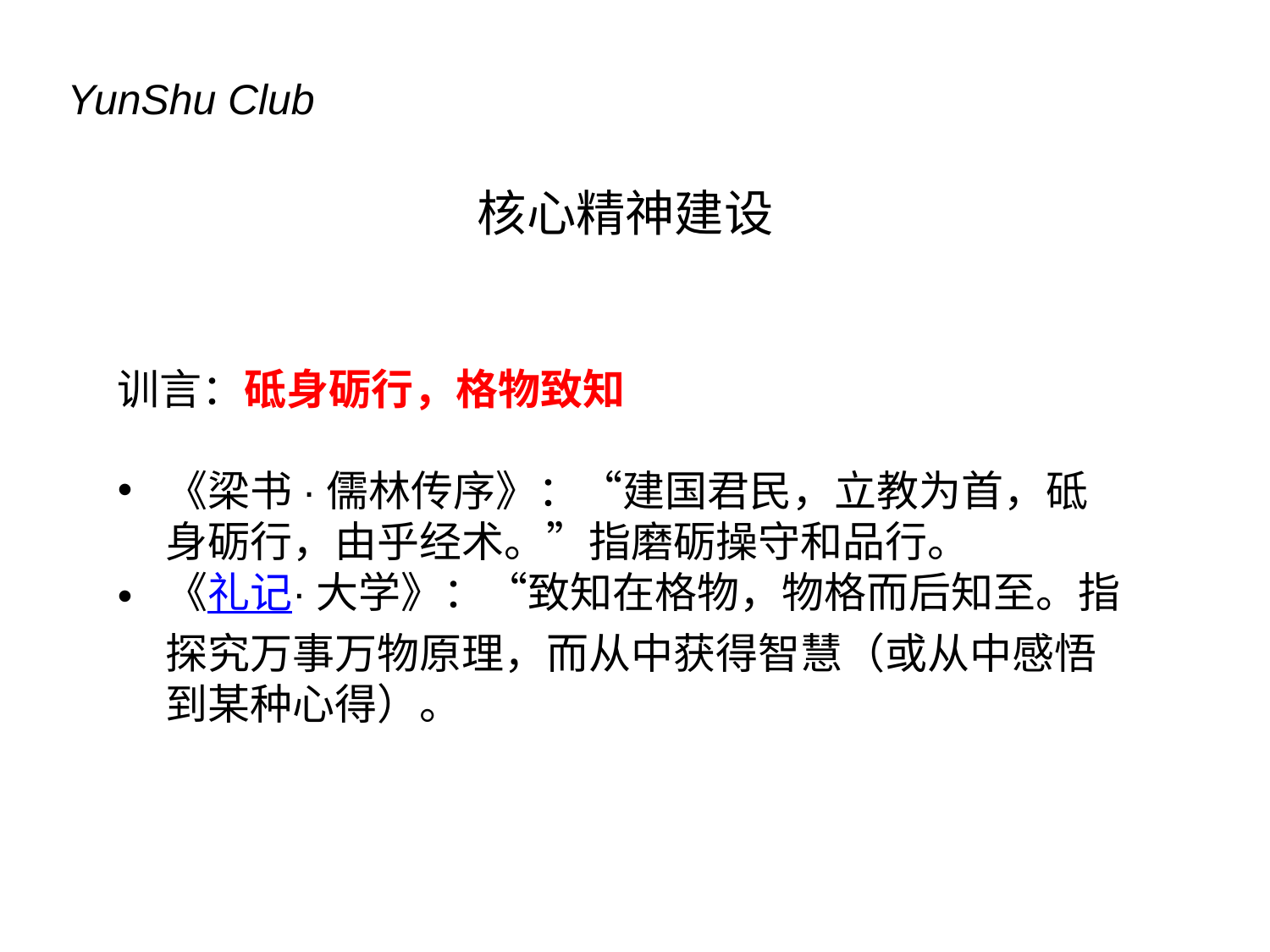

YunShu Club
核心精神建设

训言：砥身砺行，格物致知

《梁书·儒林传序》：“建国君民，立教为首，砥身砺行，由乎经术。”指磨砺操守和品行。
《礼记·大学》：“致知在格物，物格而后知至。指探究万事万物原理，而从中获得智慧（或从中感悟到某种心得）。